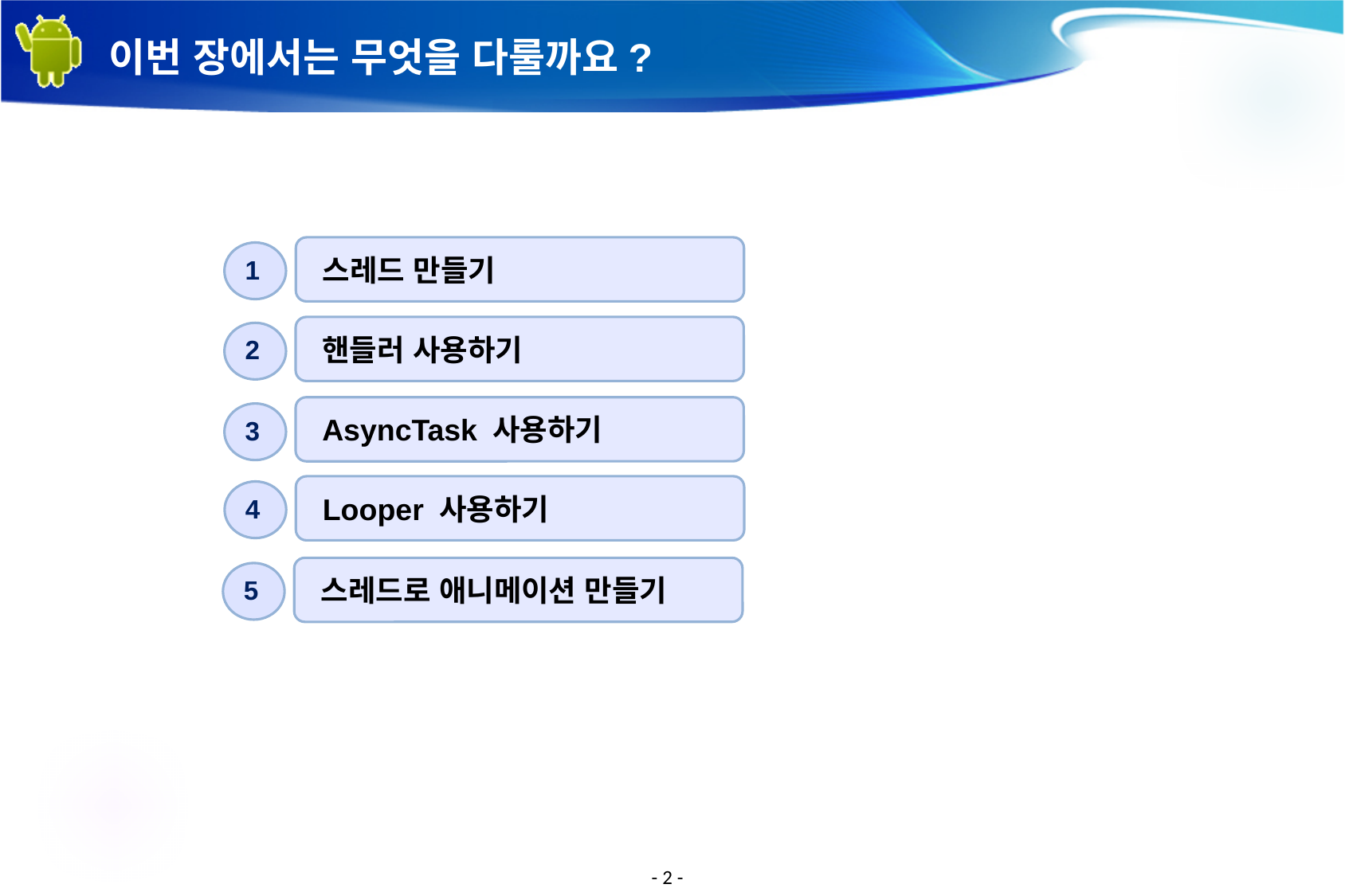

이번 장에서는 무엇을 다룰까요?
스레드 만들기
1
핸들러 사용하기
2
AsyncTask 사용하기
3
Looper 사용하기
4
스레드로 애니메이션 만들기
5